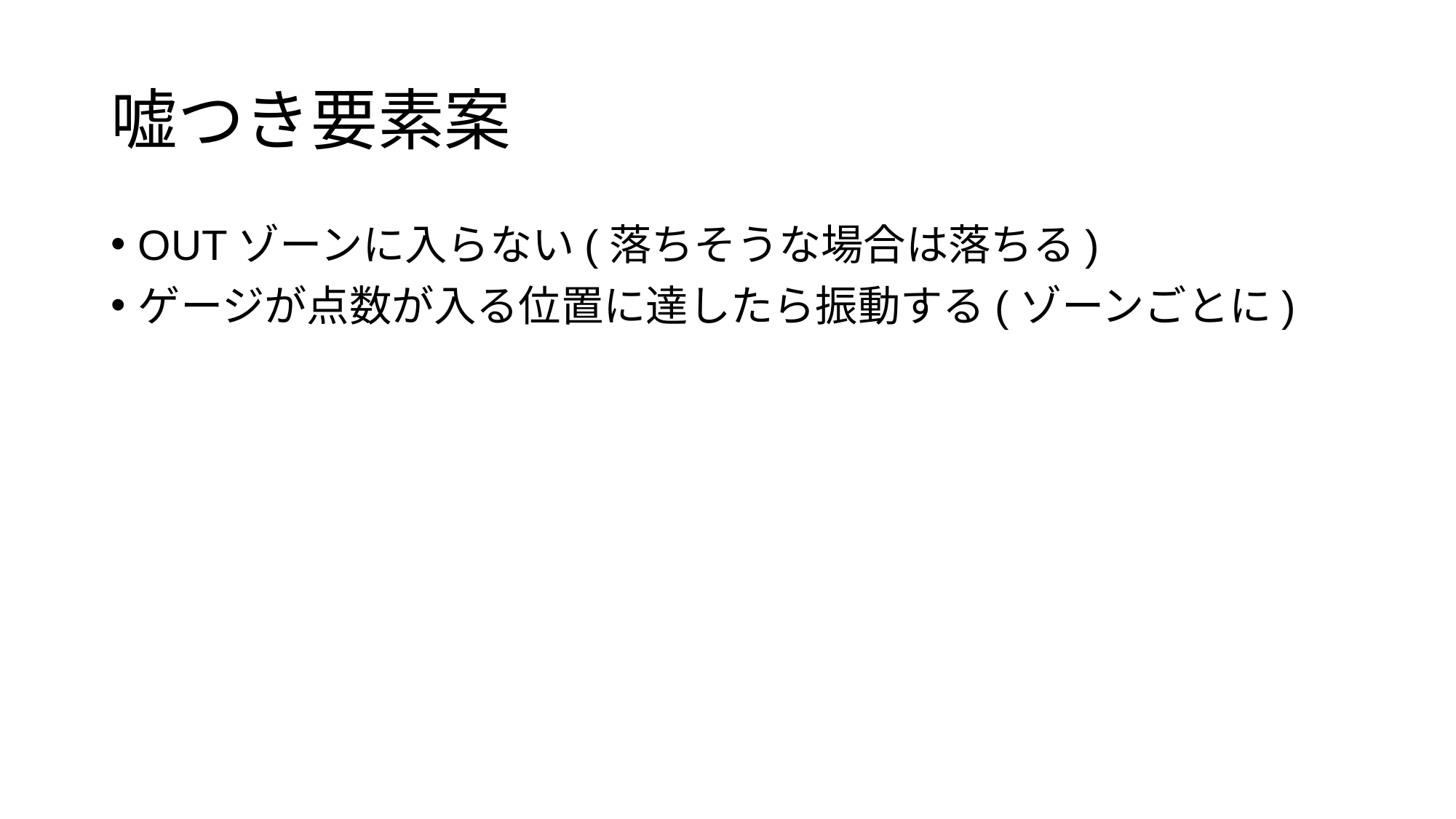

# 嘘つき要素案
OUTゾーンに入らない(落ちそうな場合は落ちる)
ゲージが点数が入る位置に達したら振動する(ゾーンごとに)